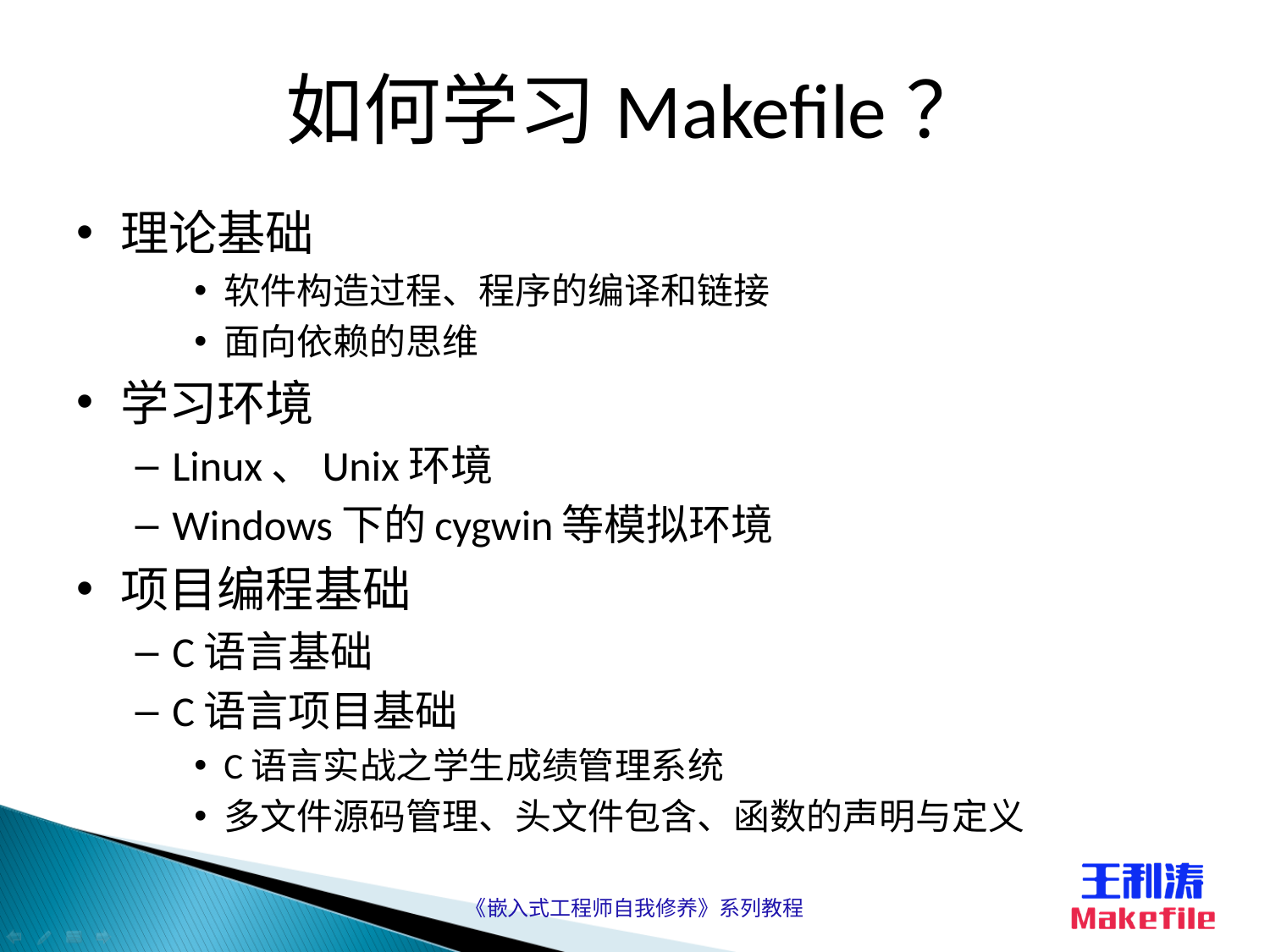

# 如何学习Makefile？
理论基础
软件构造过程、程序的编译和链接
面向依赖的思维
学习环境
Linux、Unix环境
Windows下的cygwin等模拟环境
项目编程基础
C语言基础
C语言项目基础
C语言实战之学生成绩管理系统
多文件源码管理、头文件包含、函数的声明与定义
《嵌入式工程师自我修养》系列教程